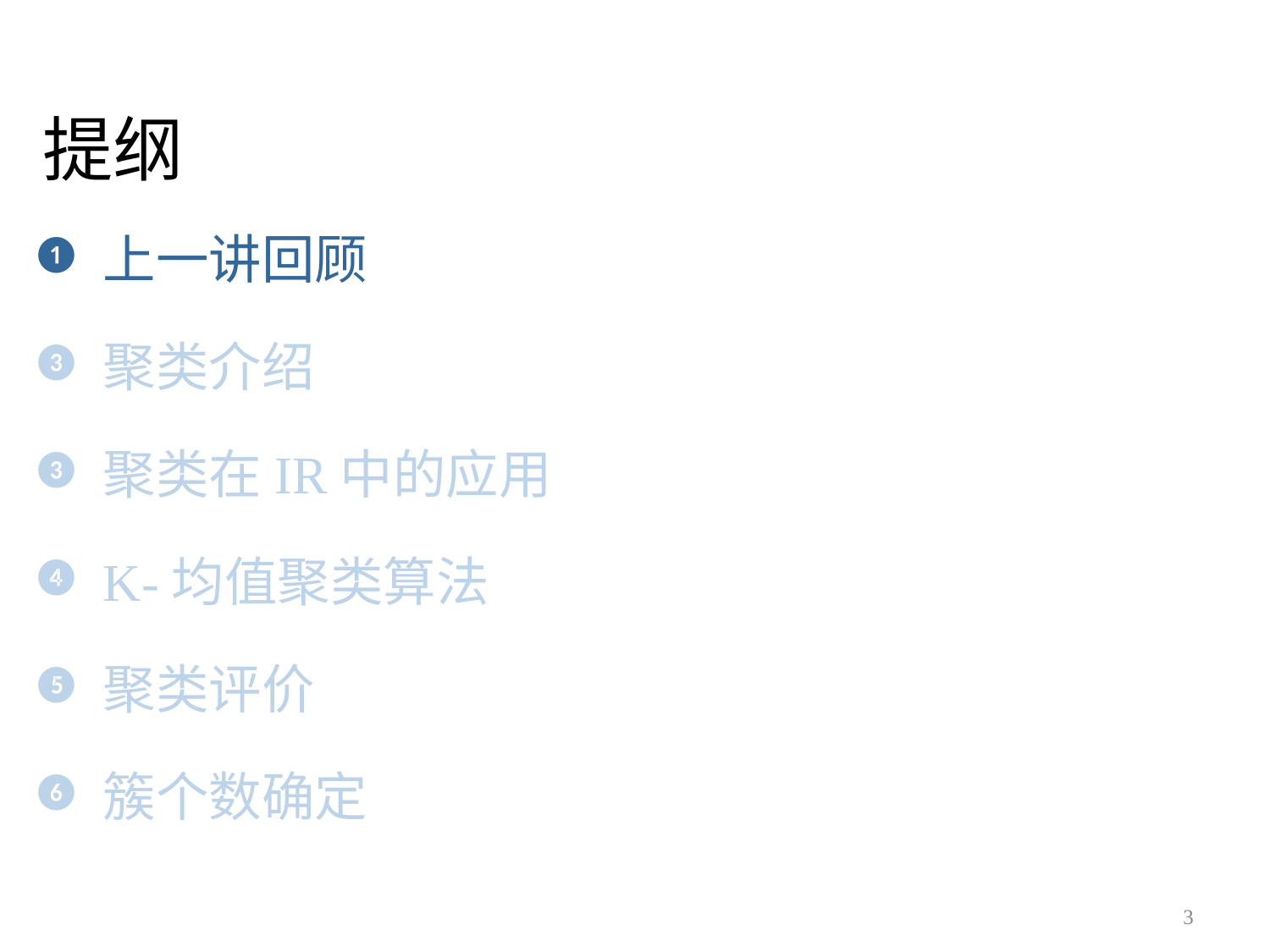

# 提纲
上一讲回顾
聚类介绍
聚类在IR中的应用
K-均值聚类算法
聚类评价
簇个数确定
3